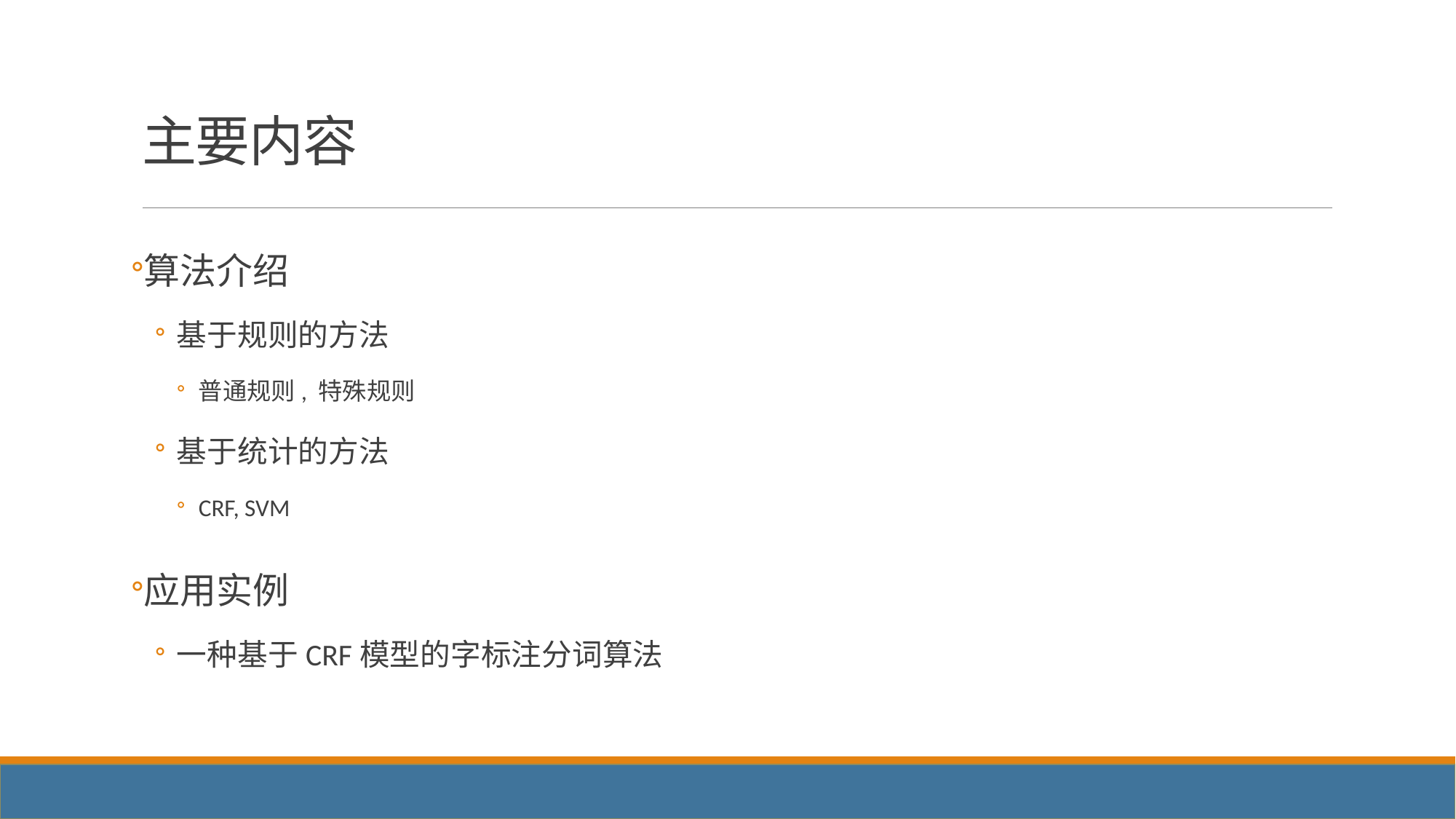

# 主要内容
算法介绍
基于规则的方法
普通规则, 特殊规则
基于统计的方法
CRF, SVM
应用实例
一种基于CRF模型的字标注分词算法